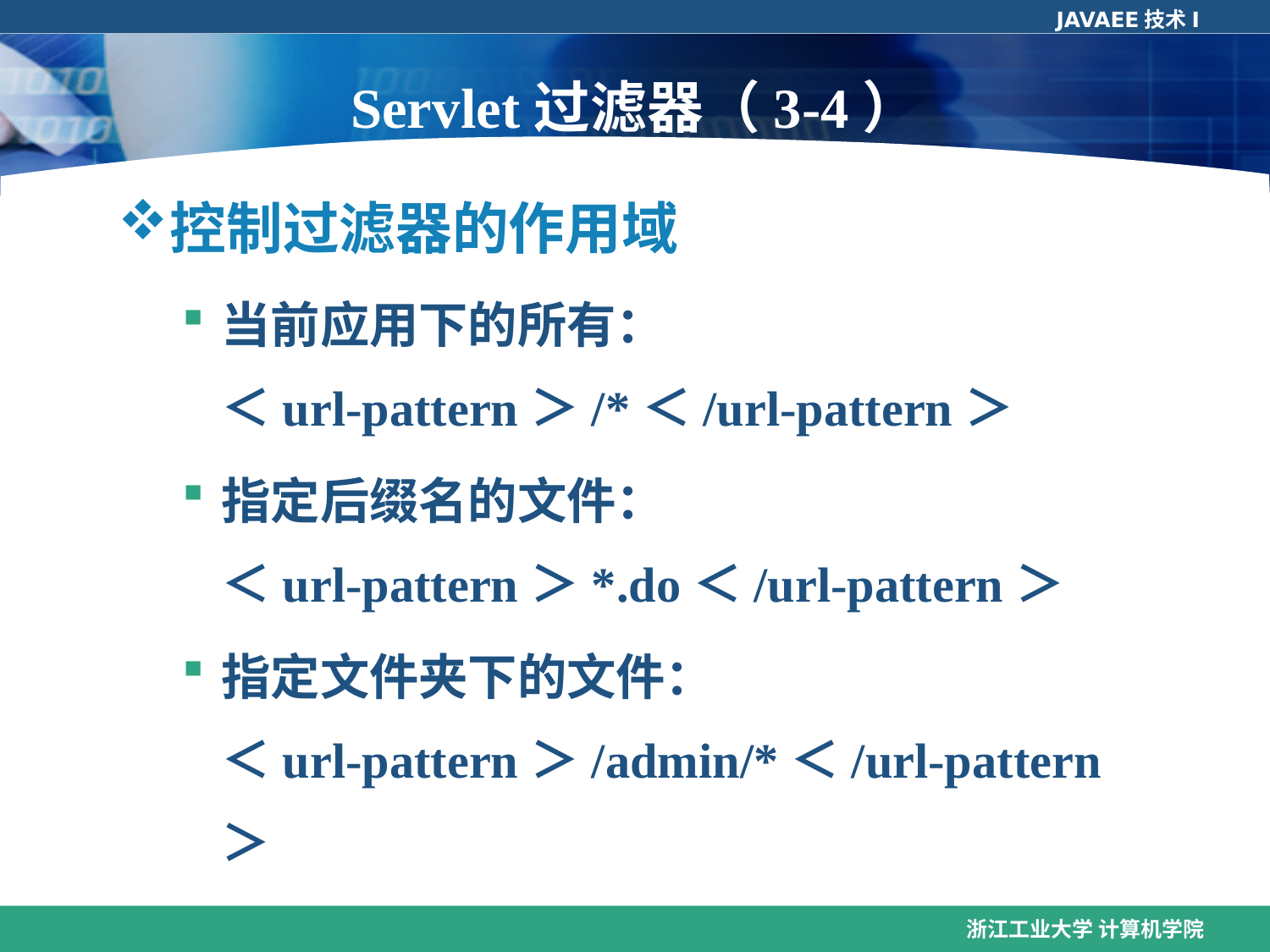

Servlet过滤器（3-4）
控制过滤器的作用域
当前应用下的所有：
＜url-pattern＞/*＜/url-pattern＞
指定后缀名的文件：
＜url-pattern＞*.do＜/url-pattern＞
指定文件夹下的文件：
＜url-pattern＞/admin/*＜/url-pattern＞